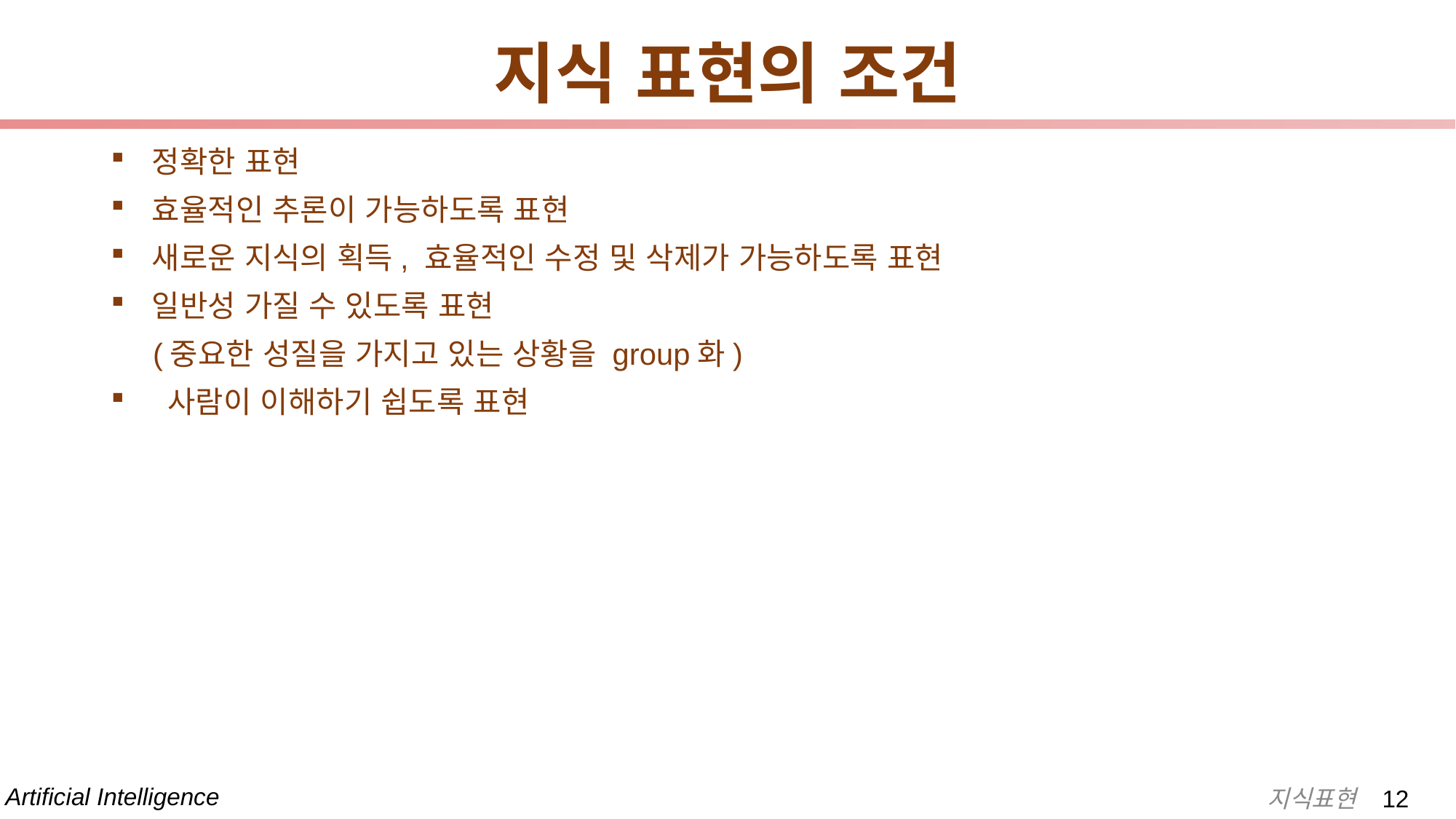

# 지식 표현의 조건
정확한 표현
효율적인 추론이 가능하도록 표현
새로운 지식의 획득, 효율적인 수정 및 삭제가 가능하도록 표현
일반성 가질 수 있도록 표현
     (중요한 성질을 가지고 있는 상황을 group화)
 사람이 이해하기 쉽도록 표현